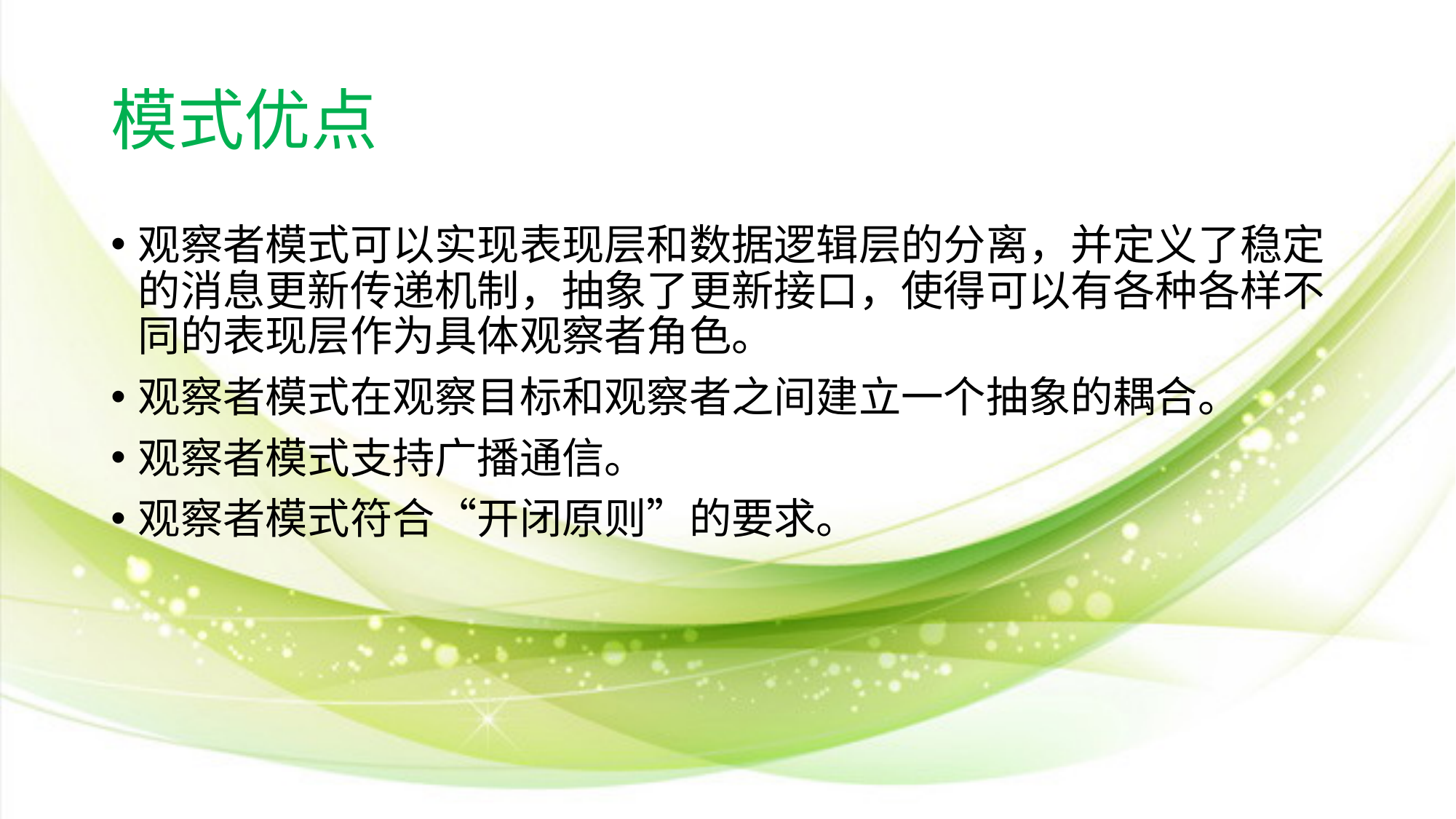

# 模式优点
观察者模式可以实现表现层和数据逻辑层的分离，并定义了稳定的消息更新传递机制，抽象了更新接口，使得可以有各种各样不同的表现层作为具体观察者角色。
观察者模式在观察目标和观察者之间建立一个抽象的耦合。
观察者模式支持广播通信。
观察者模式符合“开闭原则”的要求。